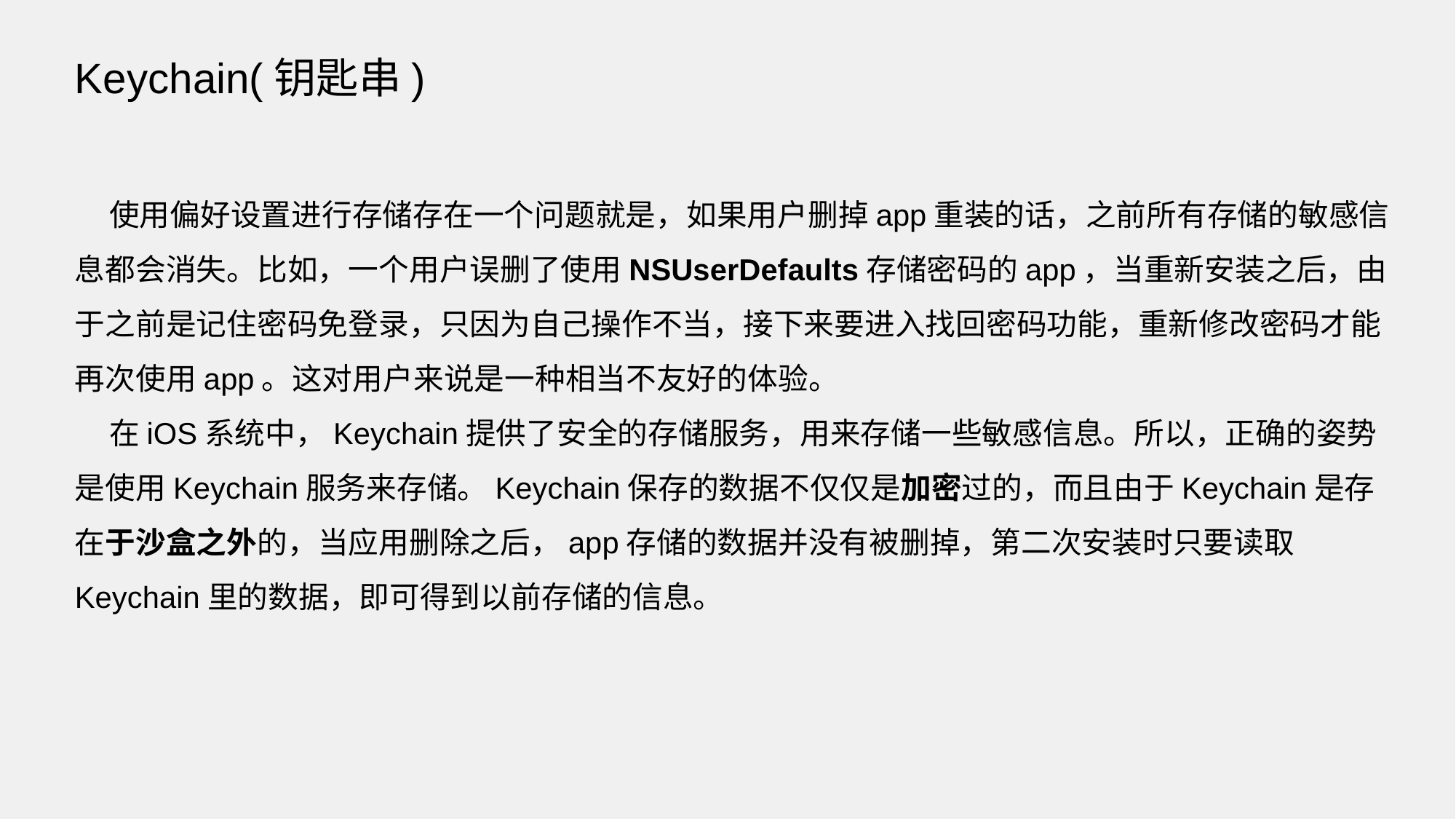

Keychain(钥匙串)
    使用偏好设置进行存储存在一个问题就是，如果用户删掉app重装的话，之前所有存储的敏感信息都会消失。比如，一个用户误删了使用NSUserDefaults存储密码的app，当重新安装之后，由于之前是记住密码免登录，只因为自己操作不当，接下来要进入找回密码功能，重新修改密码才能再次使用app。这对用户来说是一种相当不友好的体验。
    在iOS系统中，Keychain提供了安全的存储服务，用来存储一些敏感信息。所以，正确的姿势是使用Keychain服务来存储。Keychain保存的数据不仅仅是加密过的，而且由于Keychain是存在于沙盒之外的，当应用删除之后，app存储的数据并没有被删掉，第二次安装时只要读取Keychain里的数据，即可得到以前存储的信息。